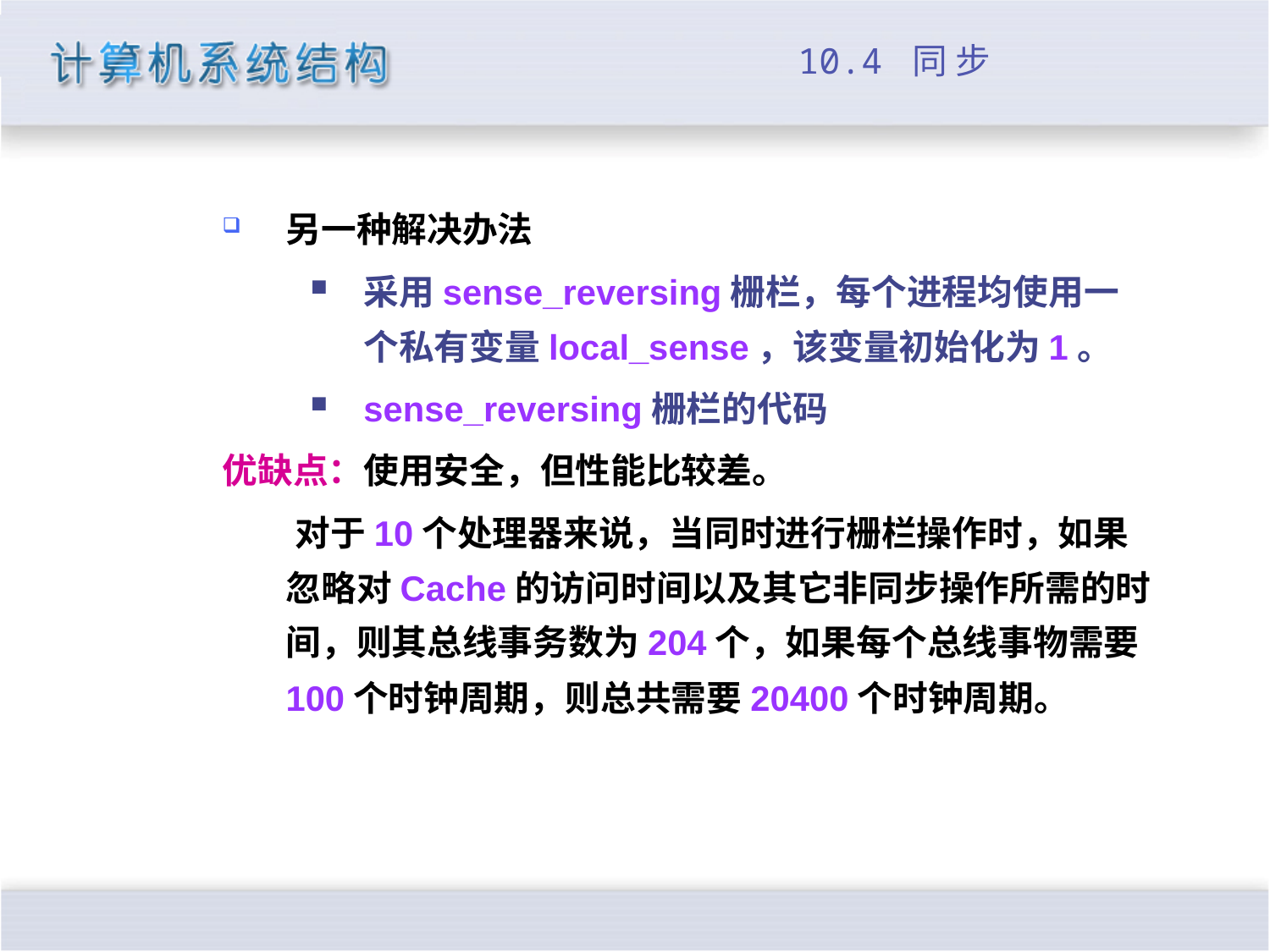

# 10.4 同 步
另一种解决办法
采用sense_reversing栅栏，每个进程均使用一个私有变量local_sense，该变量初始化为1。
sense_reversing栅栏的代码
优缺点：使用安全，但性能比较差。
        对于10个处理器来说，当同时进行栅栏操作时，如果忽略对Cache的访问时间以及其它非同步操作所需的时间，则其总线事务数为204个，如果每个总线事物需要100个时钟周期，则总共需要20400个时钟周期。